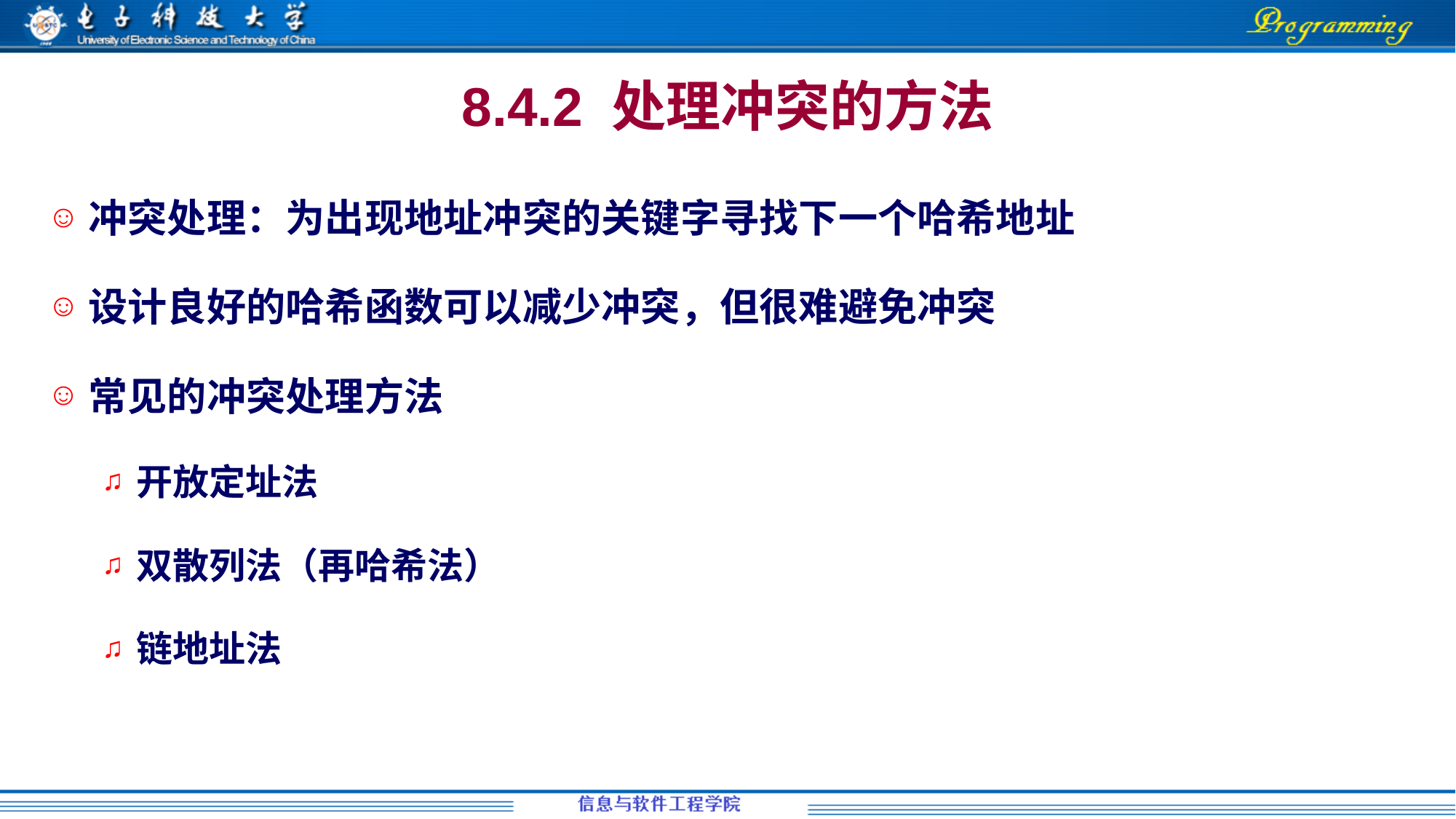

# 8.4.2 处理冲突的方法
冲突处理：为出现地址冲突的关键字寻找下一个哈希地址
设计良好的哈希函数可以减少冲突，但很难避免冲突
常见的冲突处理方法
开放定址法
双散列法（再哈希法）
链地址法